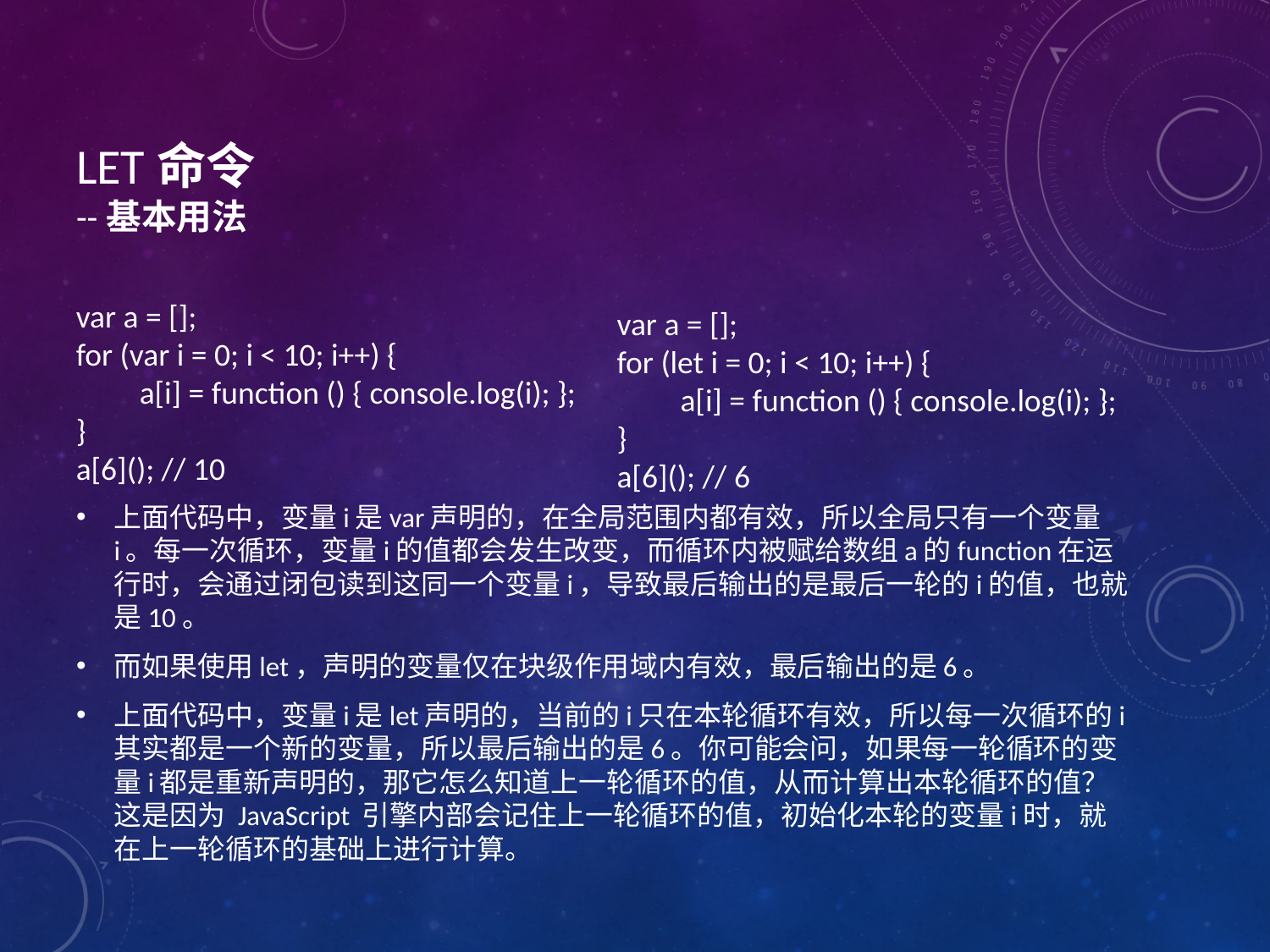

# let命令  --基本用法
var a = [];
for (var i = 0; i < 10; i++) {
a[i] = function () { console.log(i); };
}
a[6](); // 10

上面代码中，变量i是var声明的，在全局范围内都有效，所以全局只有一个变量i。每一次循环，变量i的值都会发生改变，而循环内被赋给数组a的function在运行时，会通过闭包读到这同一个变量i，导致最后输出的是最后一轮的i的值，也就是10。
而如果使用let，声明的变量仅在块级作用域内有效，最后输出的是6。
上面代码中，变量i是let声明的，当前的i只在本轮循环有效，所以每一次循环的i其实都是一个新的变量，所以最后输出的是6。你可能会问，如果每一轮循环的变量i都是重新声明的，那它怎么知道上一轮循环的值，从而计算出本轮循环的值？这是因为 JavaScript 引擎内部会记住上一轮循环的值，初始化本轮的变量i时，就在上一轮循环的基础上进行计算。
var a = [];
for (let i = 0; i < 10; i++) {
a[i] = function () { console.log(i); };
}
a[6](); // 6